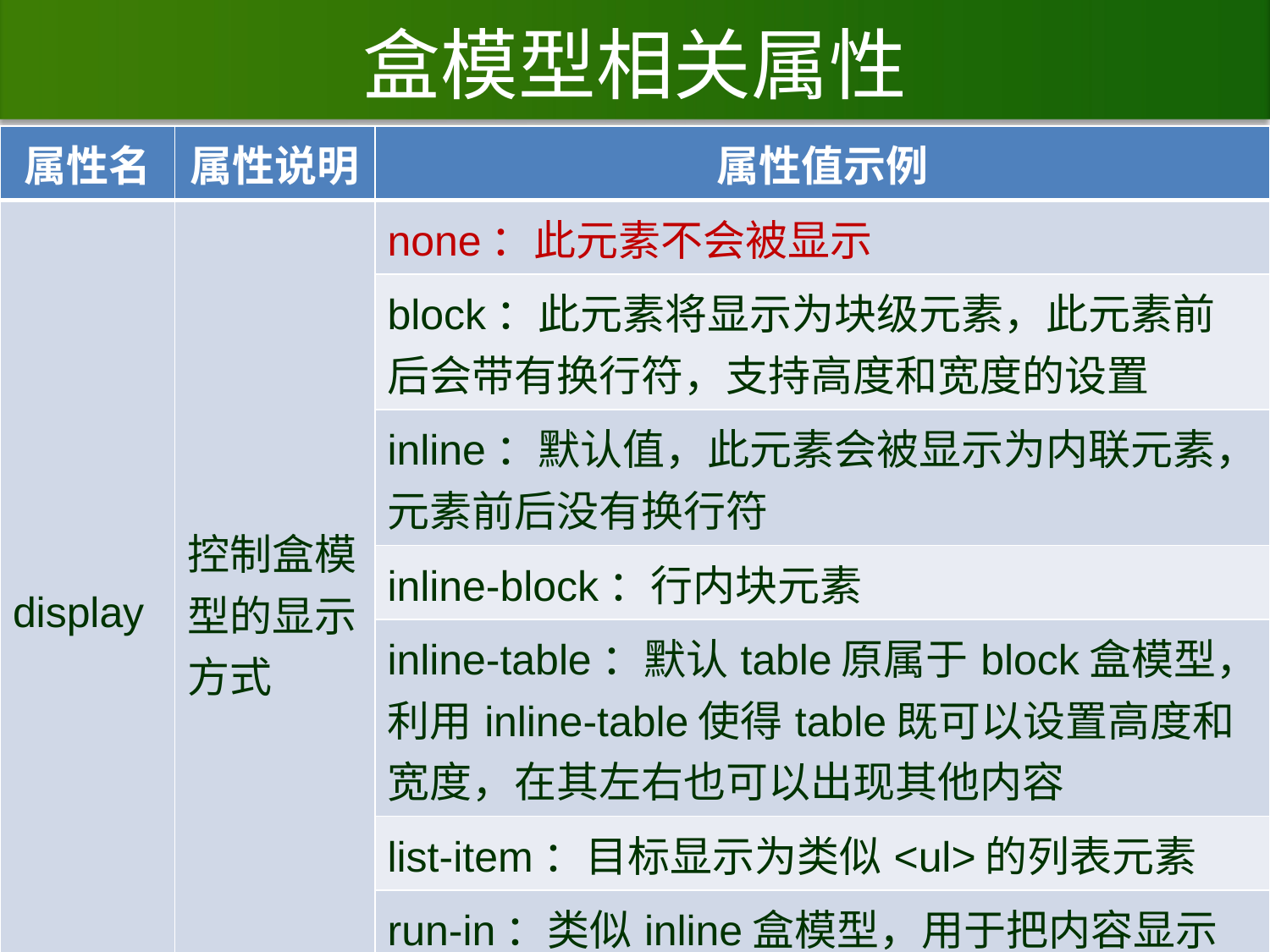

# 盒模型相关属性
| 属性名 | 属性说明 | 属性值示例 |
| --- | --- | --- |
| display | 控制盒模型的显示方式 | none：此元素不会被显示 |
|  |  | block：此元素将显示为块级元素，此元素前后会带有换行符，支持高度和宽度的设置 |
|  |  | inline：默认值，此元素会被显示为内联元素，元素前后没有换行符 |
|  |  | inline-block：行内块元素 |
|  |  | inline-table：默认table原属于block盒模型，利用inline-table使得table既可以设置高度和宽度，在其左右也可以出现其他内容 |
|  |  | list-item：目标显示为类似<ul>的列表元素 |
|  |  | run-in：类似inline盒模型，用于把内容显示在她后面的元素内部，但是firefox不支持 |